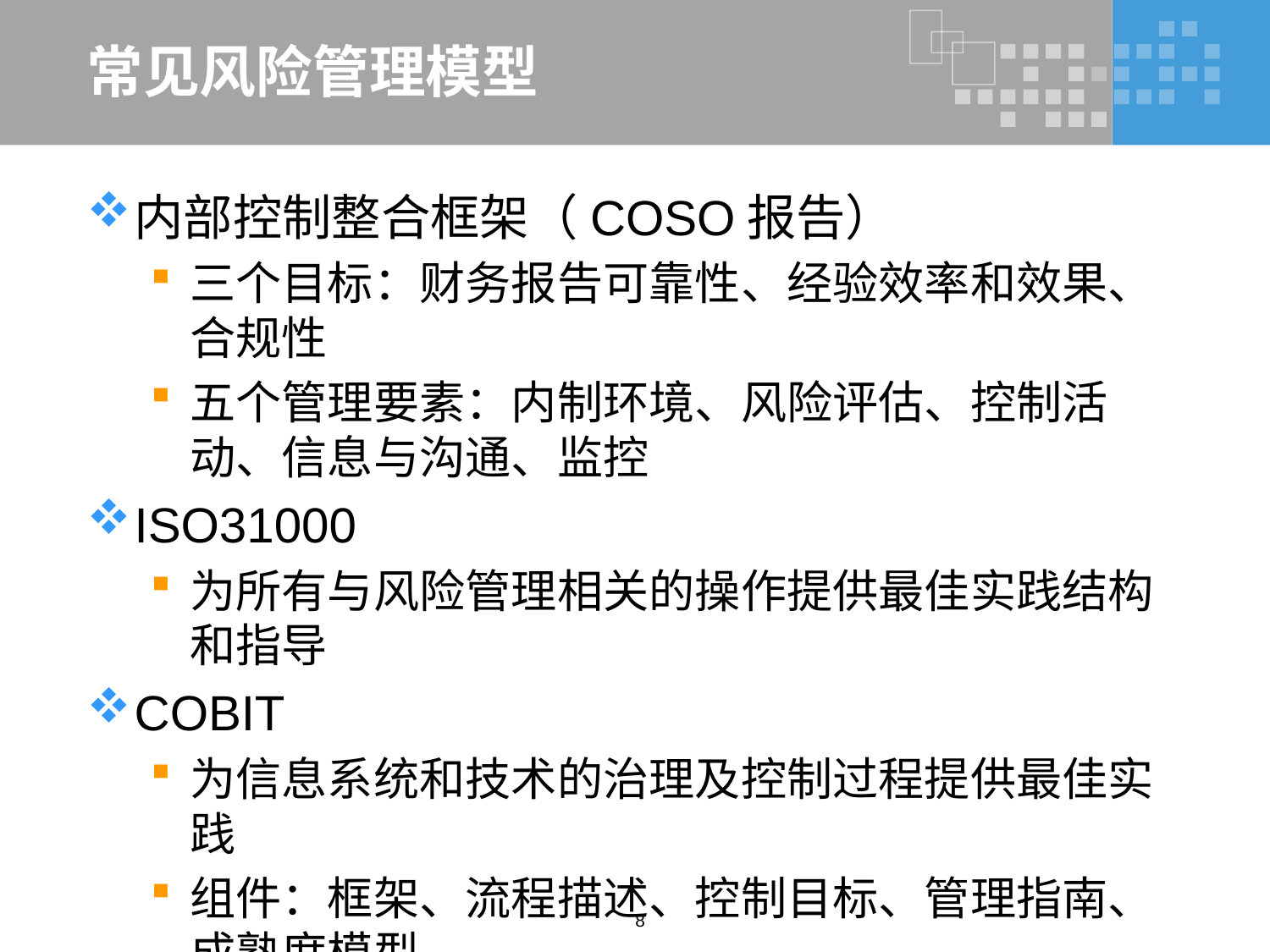

# 常见风险管理模型
内部控制整合框架（COSO报告）
三个目标：财务报告可靠性、经验效率和效果、合规性
五个管理要素：内制环境、风险评估、控制活动、信息与沟通、监控
ISO31000
为所有与风险管理相关的操作提供最佳实践结构和指导
COBIT
为信息系统和技术的治理及控制过程提供最佳实践
组件：框架、流程描述、控制目标、管理指南、成熟度模型

8